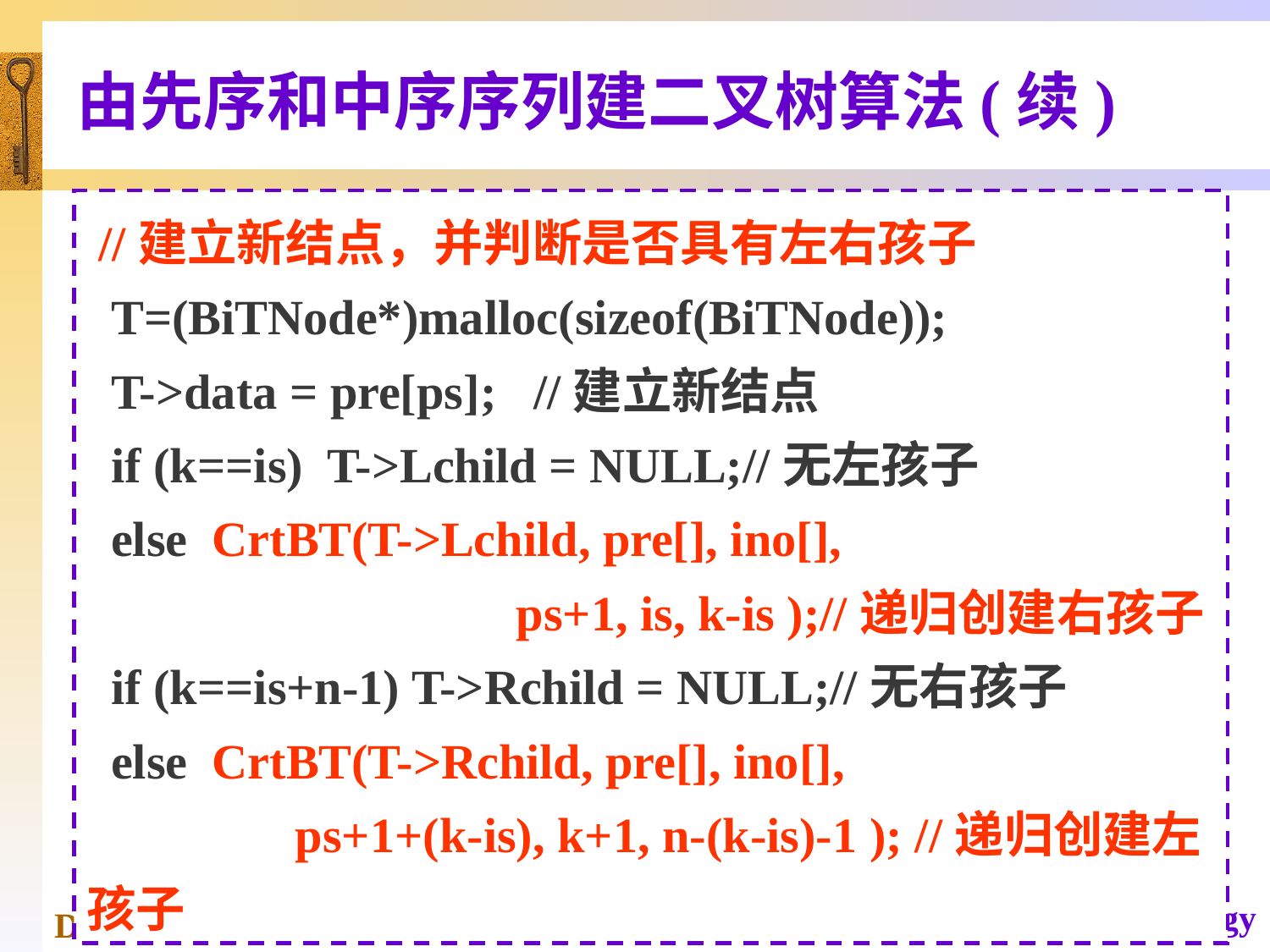

# 由先序和中序序列建二叉树算法(续)
 //建立新结点，并判断是否具有左右孩子
  T=(BiTNode*)malloc(sizeof(BiTNode));
  T->data = pre[ps];   //建立新结点
  if (k==is)  T->Lchild = NULL;//无左孩子
  else  CrtBT(T->Lchild, pre[], ino[],
                                   ps+1, is, k-is );//递归创建右孩子
  if (k==is+n-1) T->Rchild = NULL;//无右孩子
  else  CrtBT(T->Rchild, pre[], ino[],
                 ps+1+(k-is), k+1, n-(k-is)-1 ); //递归创建左孩子
72